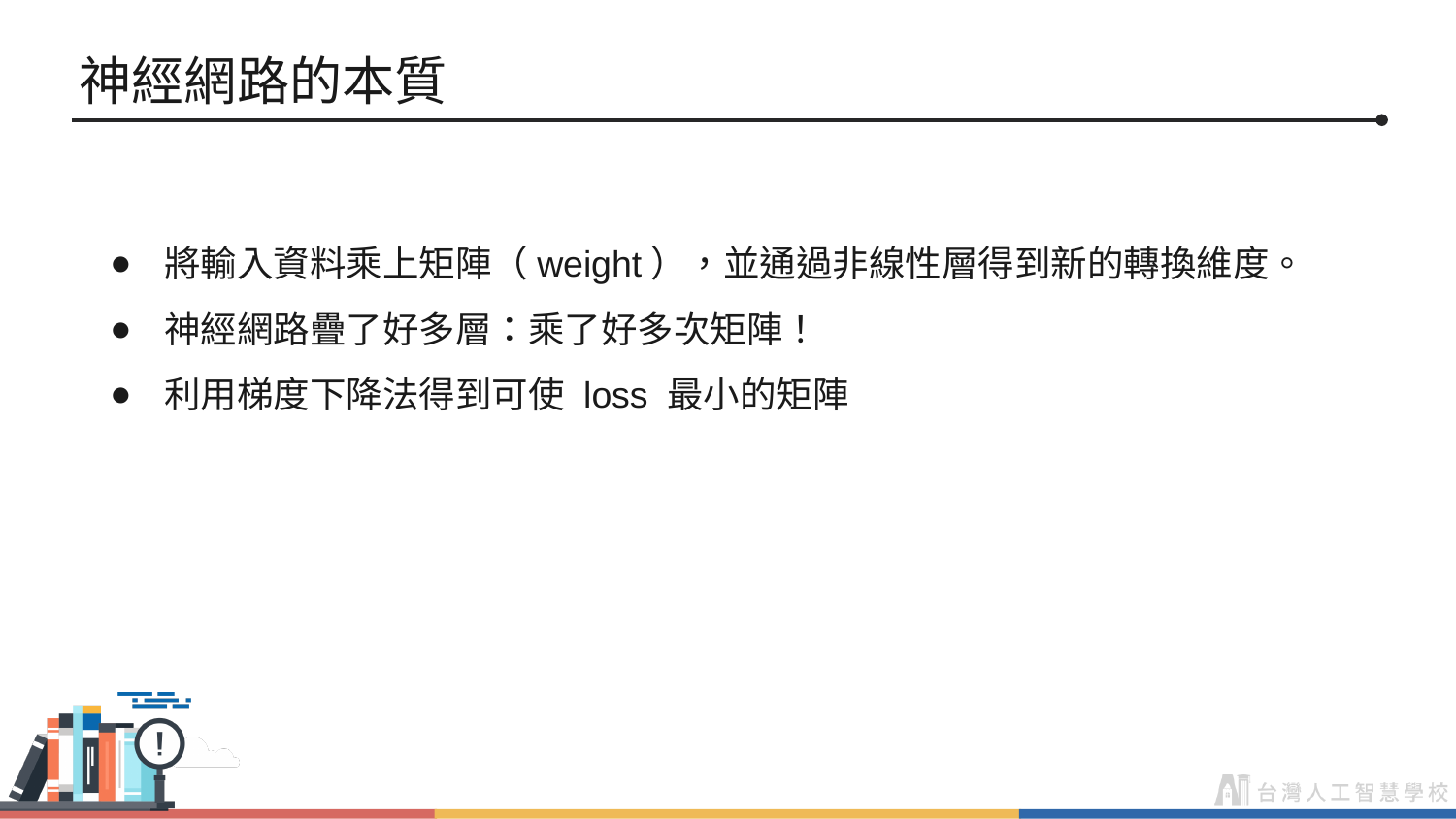

# 神經網路的本質
將輸入資料乘上矩陣（weight），並通過非線性層得到新的轉換維度。
神經網路疊了好多層：乘了好多次矩陣！
利用梯度下降法得到可使 loss 最小的矩陣